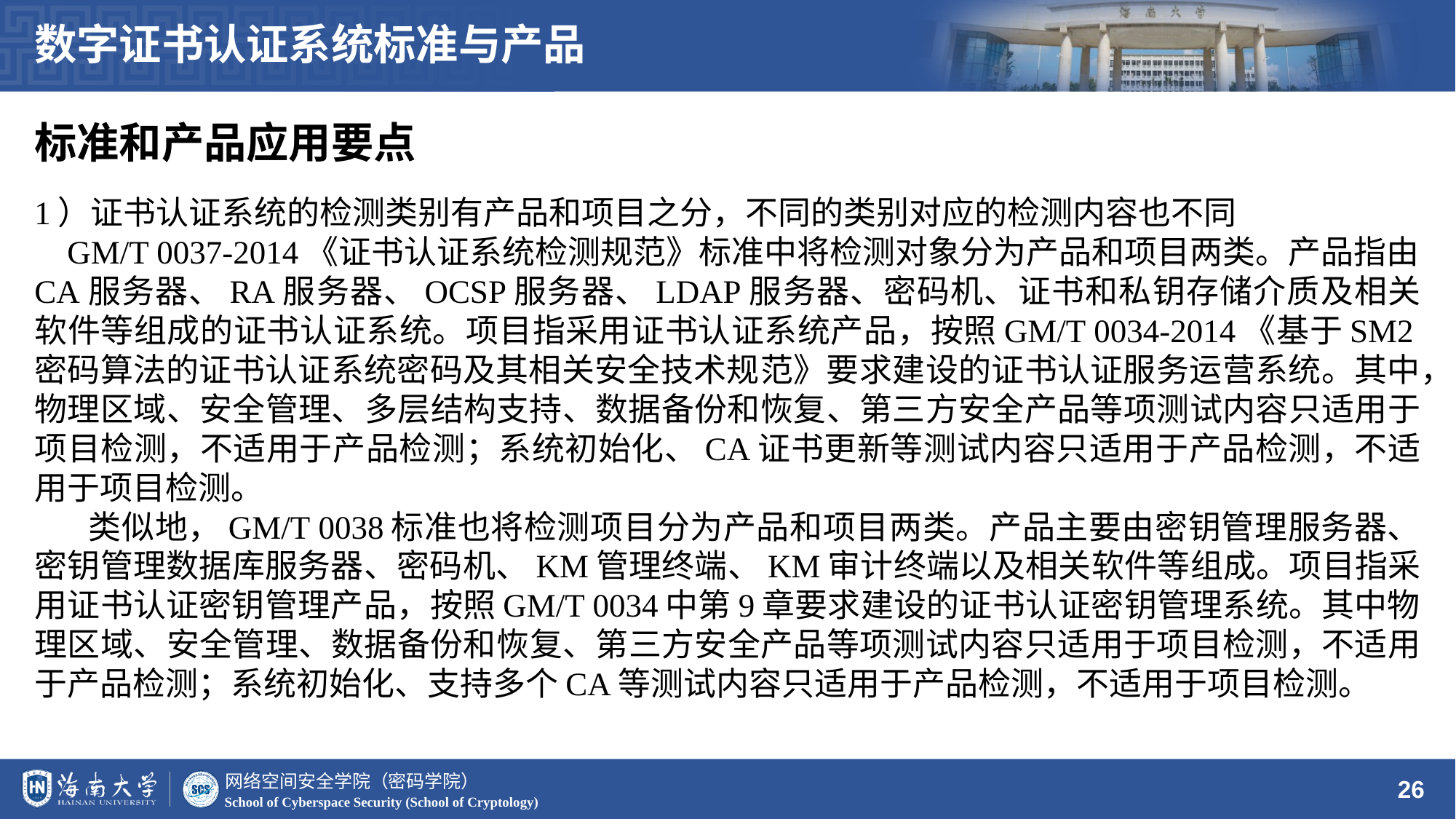

数字证书认证系统标准与产品
标准和产品应用要点
1）证书认证系统的检测类别有产品和项目之分，不同的类别对应的检测内容也不同
    GM/T 0037-2014《证书认证系统检测规范》标准中将检测对象分为产品和项目两类。产品指由CA服务器、RA服务器、OCSP服务器、LDAP服务器、密码机、证书和私钥存储介质及相关软件等组成的证书认证系统。项目指采用证书认证系统产品，按照GM/T 0034-2014《基于SM2密码算法的证书认证系统密码及其相关安全技术规范》要求建设的证书认证服务运营系统。其中，物理区域、安全管理、多层结构支持、数据备份和恢复、第三方安全产品等项测试内容只适用于项目检测，不适用于产品检测；系统初始化、CA证书更新等测试内容只适用于产品检测，不适用于项目检测。
      类似地，GM/T 0038标准也将检测项目分为产品和项目两类。产品主要由密钥管理服务器、密钥管理数据库服务器、密码机、KM管理终端、KM审计终端以及相关软件等组成。项目指采用证书认证密钥管理产品，按照GM/T 0034中第9章要求建设的证书认证密钥管理系统。其中物理区域、安全管理、数据备份和恢复、第三方安全产品等项测试内容只适用于项目检测，不适用于产品检测；系统初始化、支持多个CA等测试内容只适用于产品检测，不适用于项目检测。
26